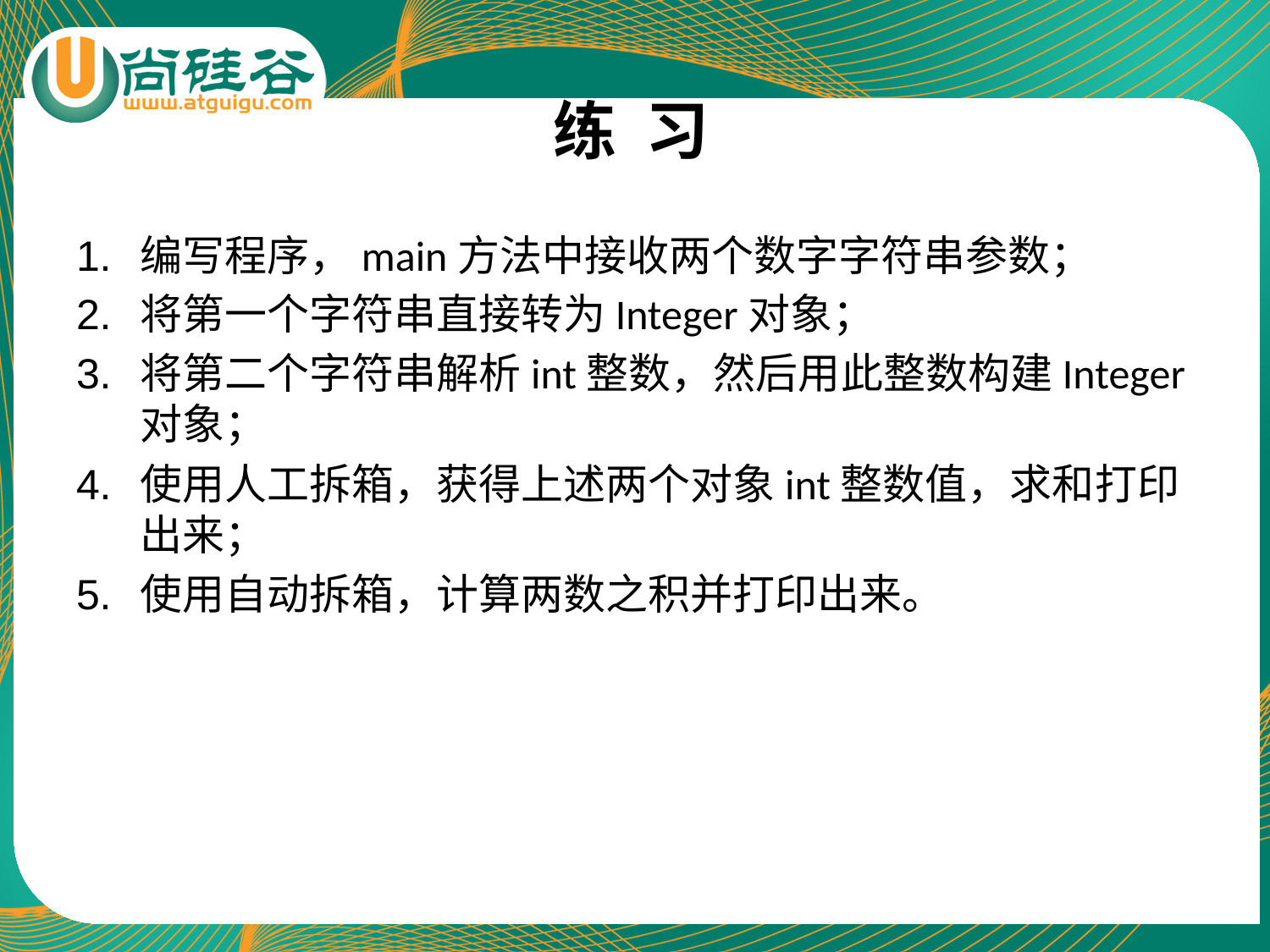

# 练  习
编写程序，main方法中接收两个数字字符串参数；
将第一个字符串直接转为Integer对象；
将第二个字符串解析int整数，然后用此整数构建Integer对象；
使用人工拆箱，获得上述两个对象int整数值，求和打印出来；
使用自动拆箱，计算两数之积并打印出来。